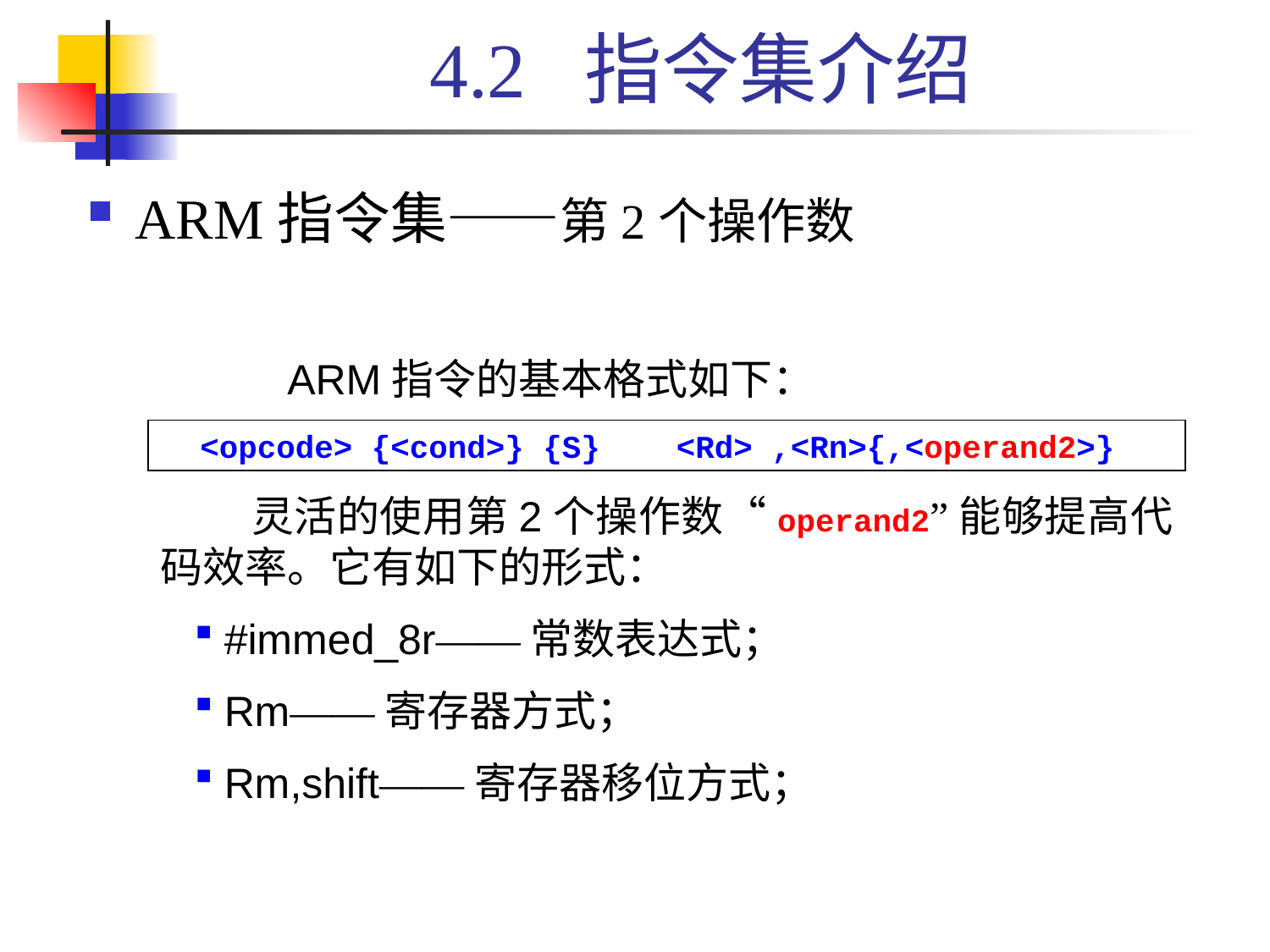

# 4.2  指令集介绍
ARM指令集——第2个操作数
        ARM指令的基本格式如下：
<opcode> {<cond>} {S}    <Rd> ,<Rn>{,<operand2>}
        灵活的使用第2个操作数“operand2”能够提高代码效率。它有如下的形式：
#immed_8r——常数表达式；
Rm——寄存器方式；
Rm,shift——寄存器移位方式；